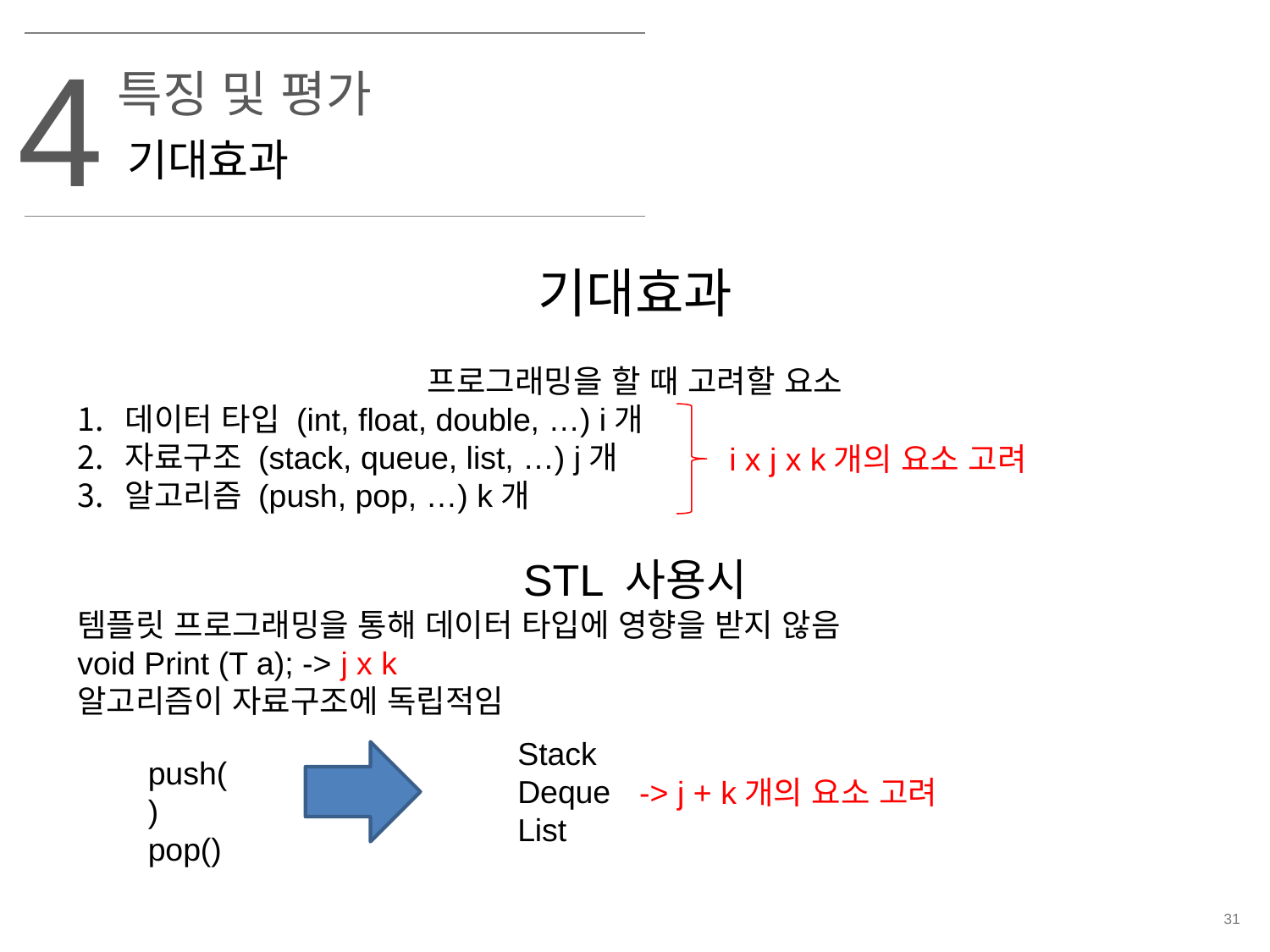

4
특징 및 평가
기대효과

기대효과

프로그래밍을 할 때 고려할 요소
데이터 타입 (int, float, double, …) i개
자료구조 (stack, queue, list, …) j개
알고리즘 (push, pop, …) k개

STL 사용시
템플릿 프로그래밍을 통해 데이터 타입에 영향을 받지 않음
void Print (T a); -> j x k
알고리즘이 자료구조에 독립적임

i x j x k개의 요소 고려
Stack
Deque
List

push()
pop()
-> j + k개의 요소 고려